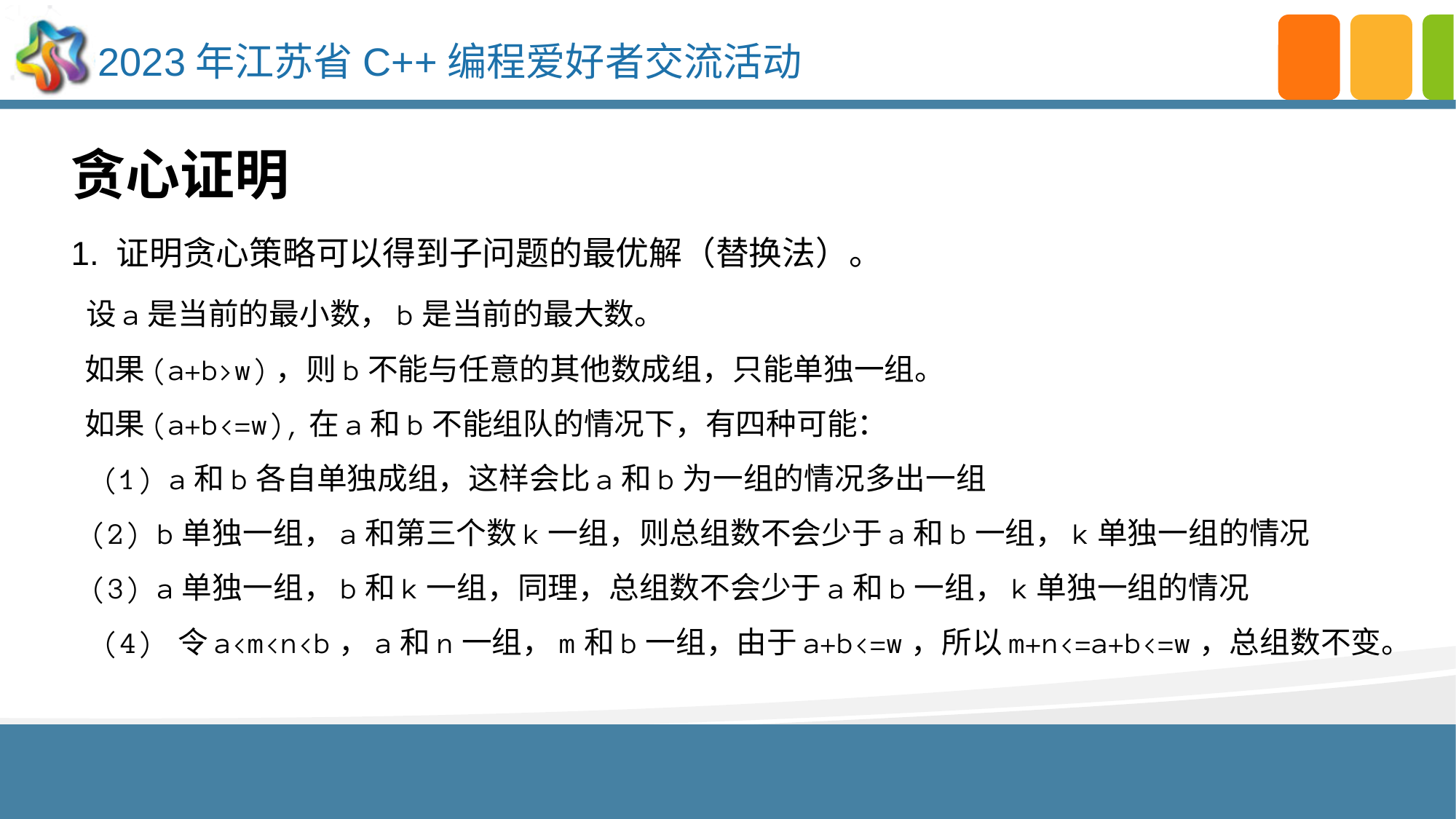

贪心证明
1. 证明贪心策略可以得到子问题的最优解（替换法）。
  设a是当前的最小数，b是当前的最大数。
  如果(a+b>w)，则b不能与任意的其他数成组，只能单独一组。
  如果(a+b<=w),在a和b不能组队的情况下，有四种可能：
  (1) a和b各自单独成组，这样会比a和b为一组的情况多出一组
  (2) b单独一组，a和第三个数k一组，则总组数不会少于a和b一组，k单独一组的情况
  (3) a单独一组，b和k一组，同理，总组数不会少于a和b一组，k单独一组的情况
  (4) 令a<m<n<b，a和n一组，m和b一组，由于a+b<=w，所以m+n<=a+b<=w，总组数不变。